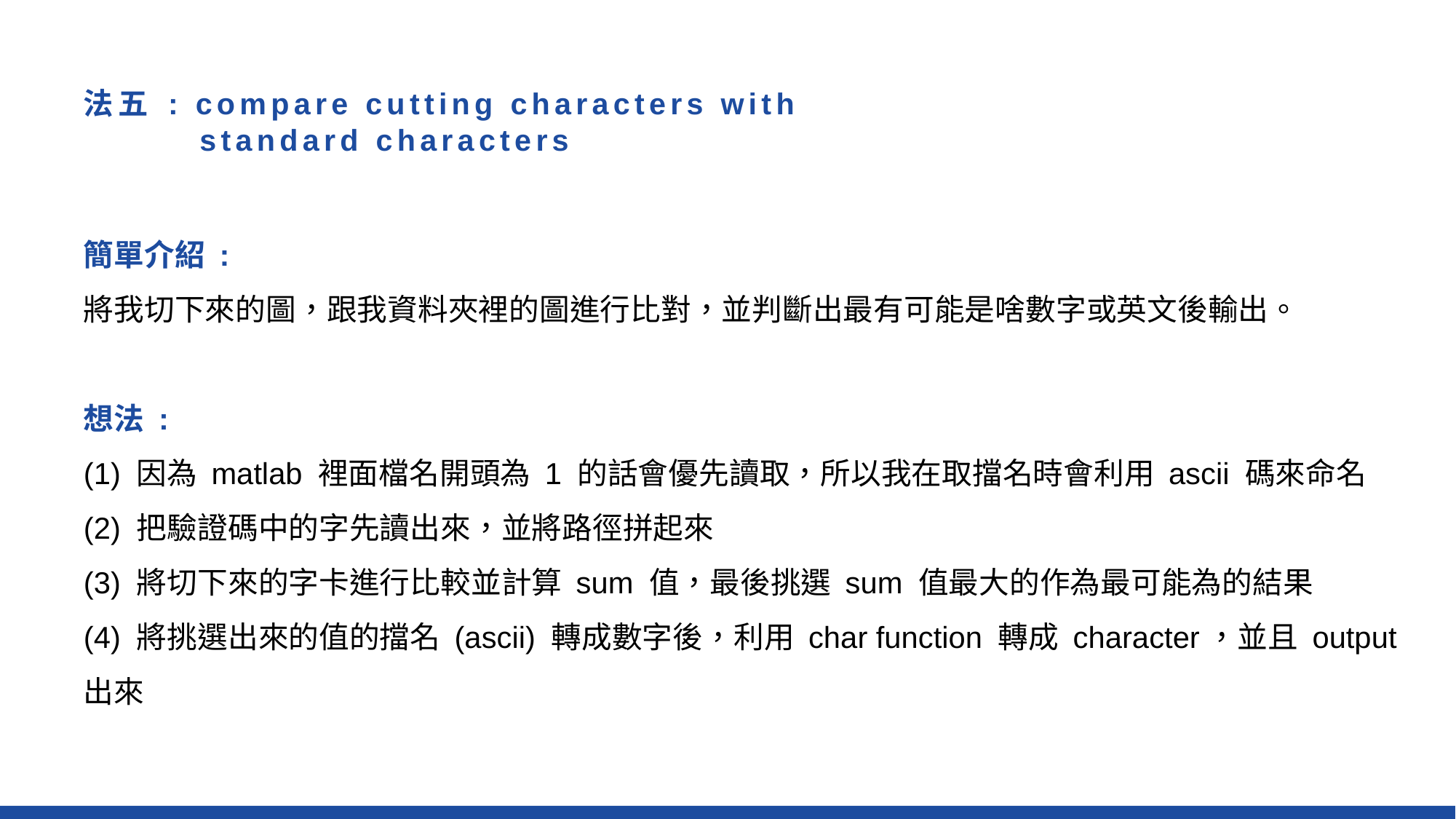

# 法五 : compare cutting characters with standard characters
簡單介紹 :
將我切下來的圖，跟我資料夾裡的圖進行比對，並判斷出最有可能是啥數字或英文後輸出。

想法 :
(1) 因為 matlab 裡面檔名開頭為 1 的話會優先讀取，所以我在取擋名時會利用 ascii 碼來命名
(2) 把驗證碼中的字先讀出來，並將路徑拼起來
(3) 將切下來的字卡進行比較並計算 sum 值，最後挑選 sum 值最大的作為最可能為的結果
(4) 將挑選出來的值的擋名 (ascii) 轉成數字後，利用 char function 轉成 character，並且 output 出來